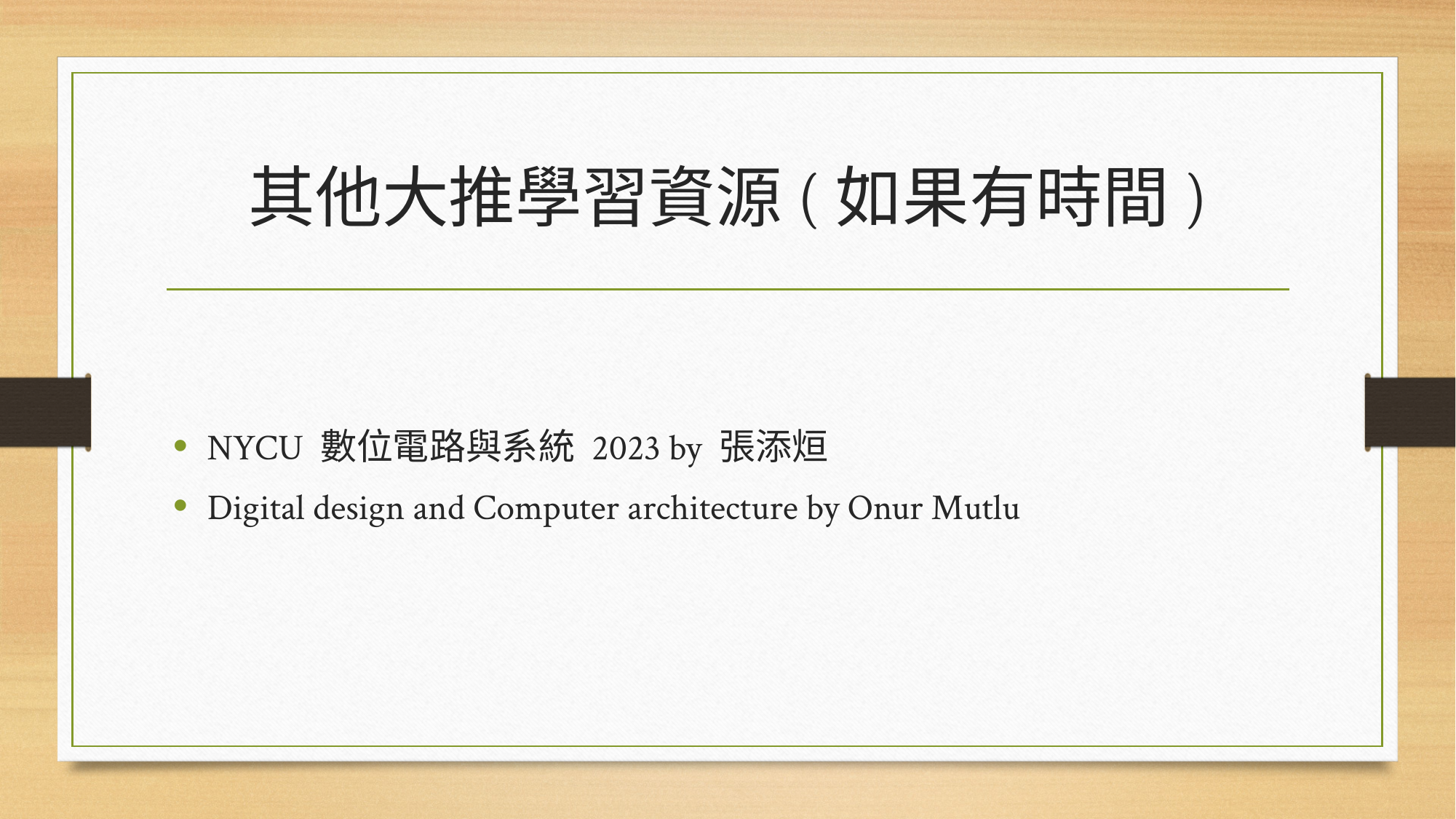

# 其他大推學習資源(如果有時間)
NYCU 數位電路與系統 2023 by 張添烜
Digital design and Computer architecture by Onur Mutlu